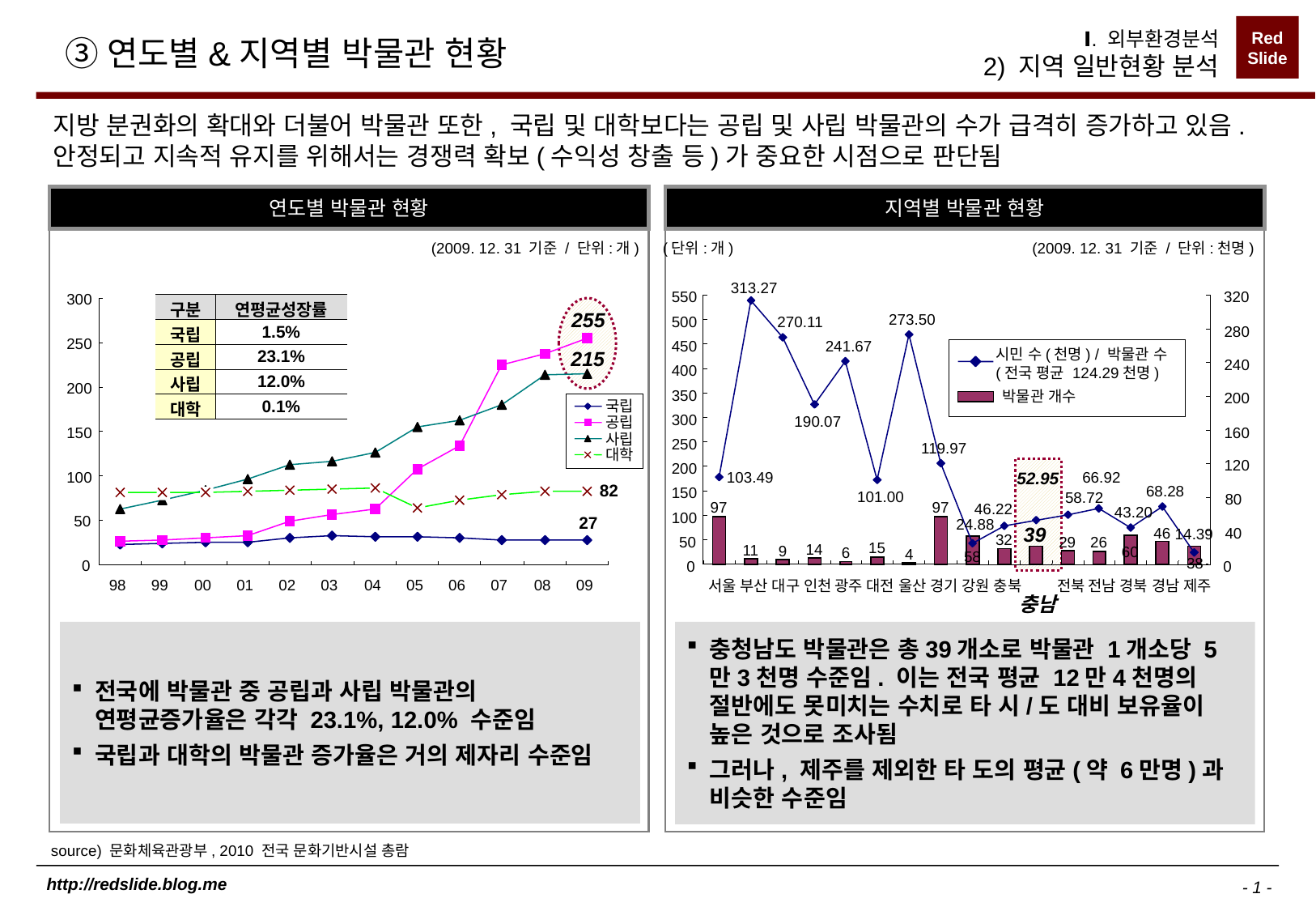

Ⅰ. 외부환경분석
2) 지역 일반현황 분석
# ③연도별&지역별 박물관 현황
지방 분권화의 확대와 더불어 박물관 또한, 국립 및 대학보다는 공립 및 사립 박물관의 수가 급격히 증가하고 있음. 안정되고 지속적 유지를 위해서는 경쟁력 확보(수익성 창출 등)가 중요한 시점으로 판단됨

연도별 박물관 현황
지역별 박물관 현황

(2009. 12. 31 기준 / 단위:개)
(단위:개)
(2009. 12. 31 기준 / 단위:천명)
313.27
550
320
300

250

200

150

100

50

0

98
99
00
01
02
03
04
05
06
07
08
09
| 구분 | 연평균성장률 |
| --- | --- |
| 국립 | 1.5% |
| 공립 | 23.1% |
| 사립 | 12.0% |
| 대학 | 0.1% |

255
273.50
500
270.11

280

450
241.67

시민 수(천명) / 박물관 수
(전국 평균 124.29천명)

박물관 개수

215
240

400

350
200

국립

공립

사립

대학

300
190.07

160

250
119.97

120
200

103.49
66.92
52.95

82
68.28
150
101.00
58.72
80

97
97
46.22

43.20

100

27
24.88

39

46
40

14.39
32

50
29
26

15

14

11
9

60
6
4

58

38
0

0

서울
부산
대구
인천
광주
대전
울산
경기
강원
충북
전북
전남
경북
경남
제주
충남
전국에 박물관 중 공립과 사립 박물관의 연평균증가율은 각각 23.1%, 12.0% 수준임
국립과 대학의 박물관 증가율은 거의 제자리 수준임
충청남도 박물관은 총39개소로 박물관 1개소당 5만3천명 수준임. 이는 전국 평균 12만4천명의 절반에도 못미치는 수치로 타 시/도 대비 보유율이 높은 것으로 조사됨
그러나, 제주를 제외한 타 도의 평균(약 6만명)과 비슷한 수준임
source) 문화체육관광부, 2010 전국 문화기반시설 총람